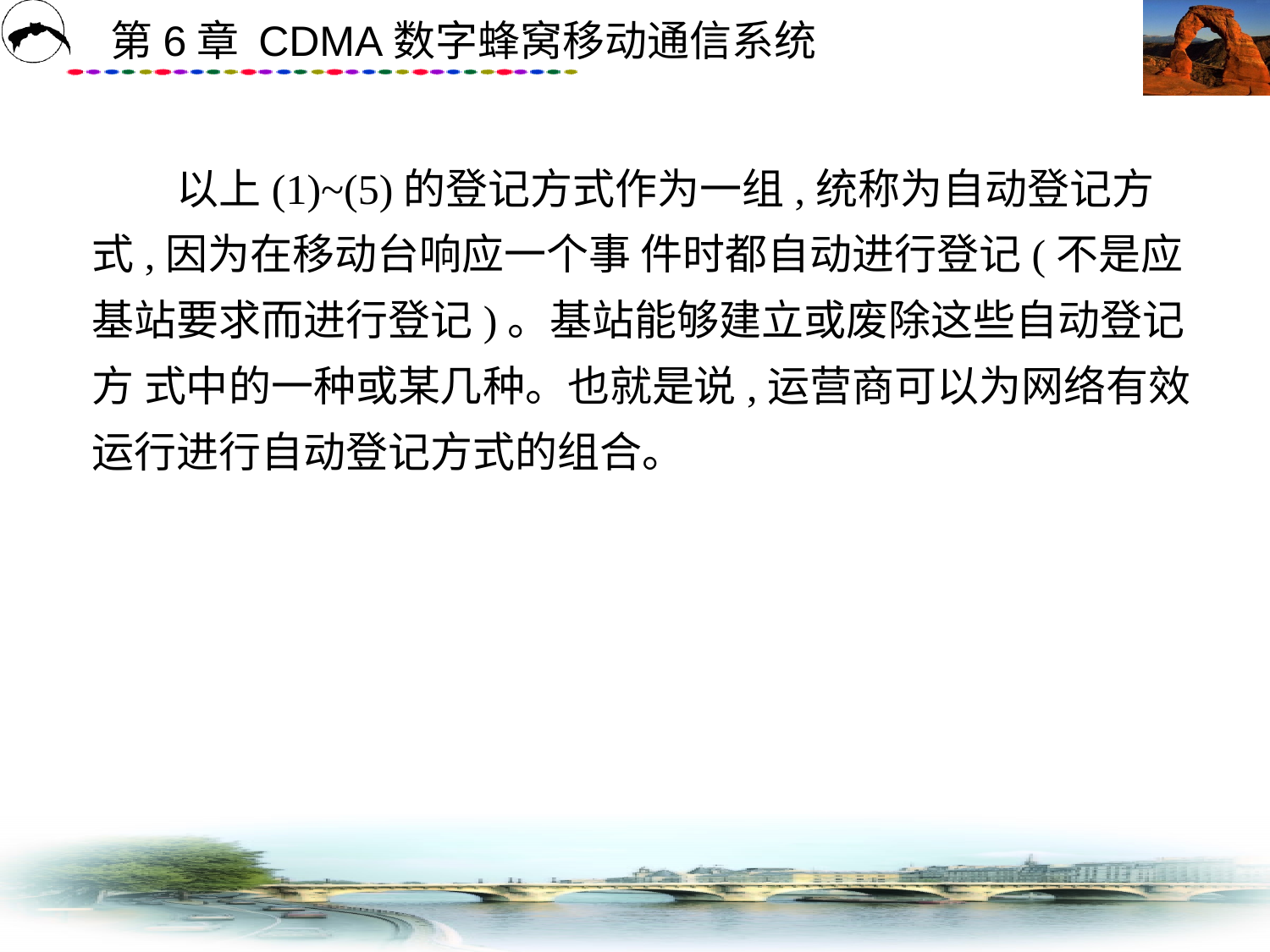

# 以上(1)~(5)的登记方式作为一组,统称为自动登记方式,因为在移动台响应一个事 件时都自动进行登记(不是应基站要求而进行登记)。基站能够建立或废除这些自动登记方 式中的一种或某几种。也就是说,运营商可以为网络有效运行进行自动登记方式的组合。